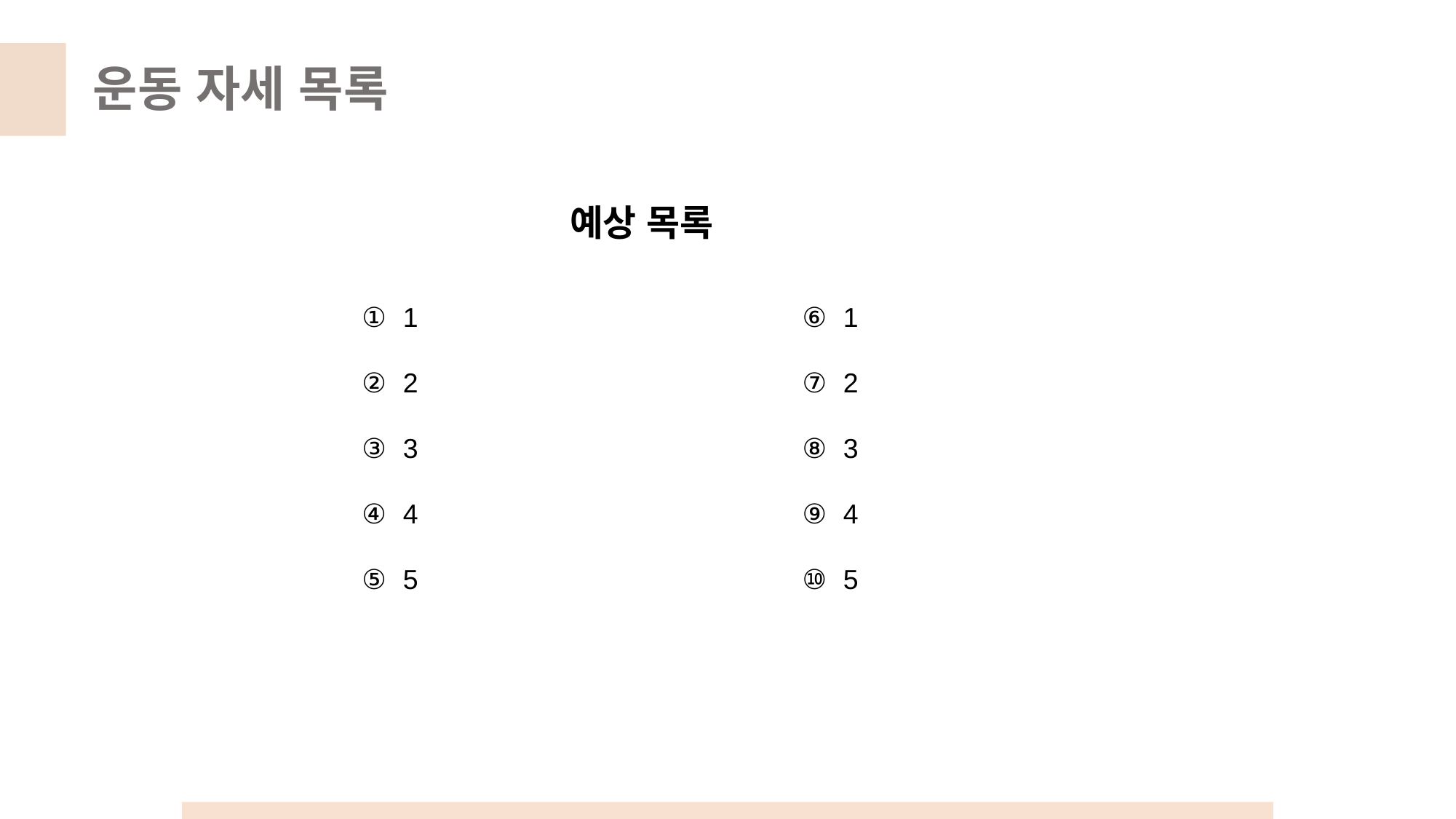

운동 자세 목록
예상 목록
1

2

3

4

5

1

2

3

4

5